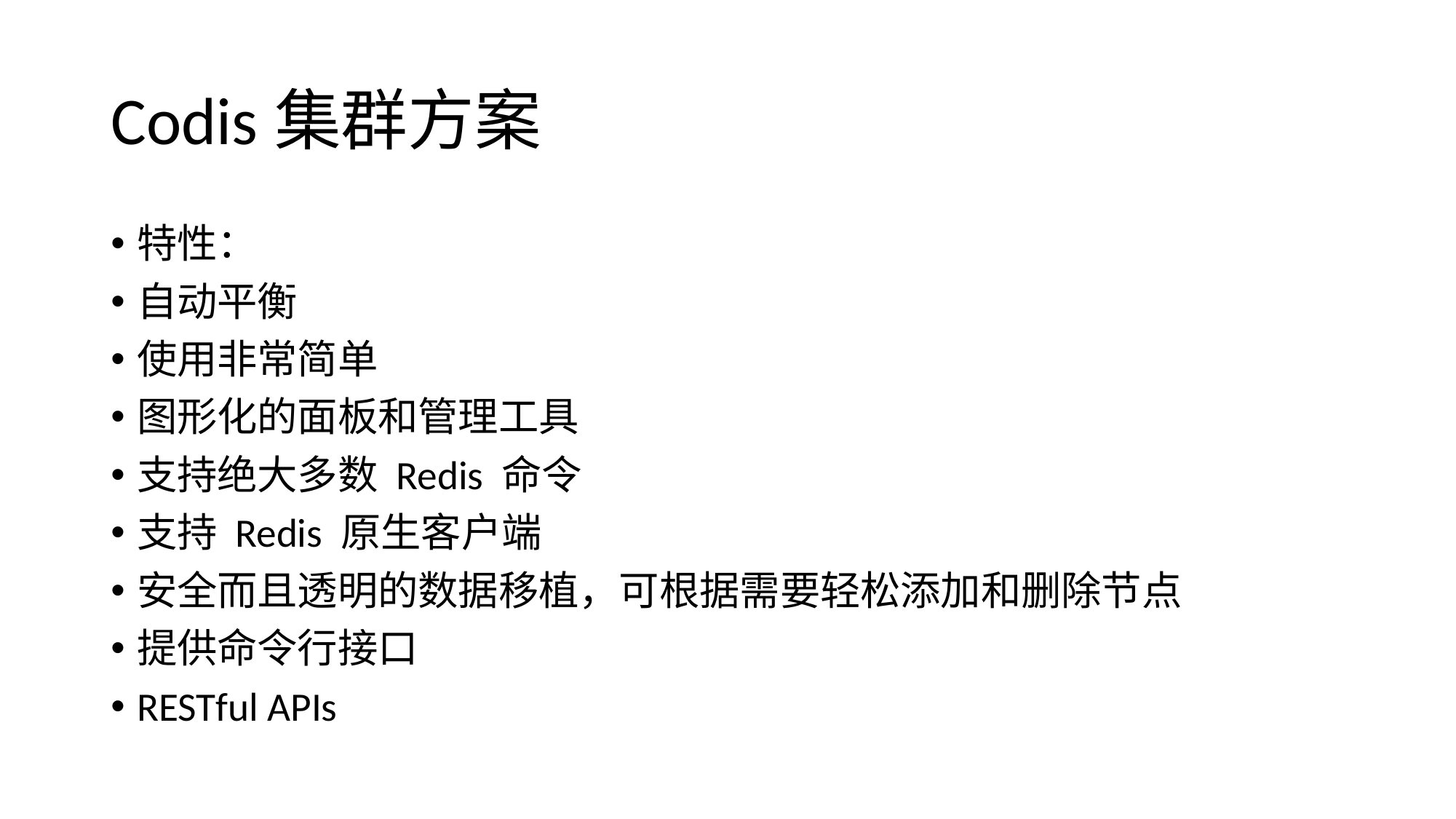

# Codis集群方案
特性：
自动平衡
使用非常简单
图形化的面板和管理工具
支持绝大多数 Redis 命令
支持 Redis 原生客户端
安全而且透明的数据移植，可根据需要轻松添加和删除节点
提供命令行接口
RESTful APIs